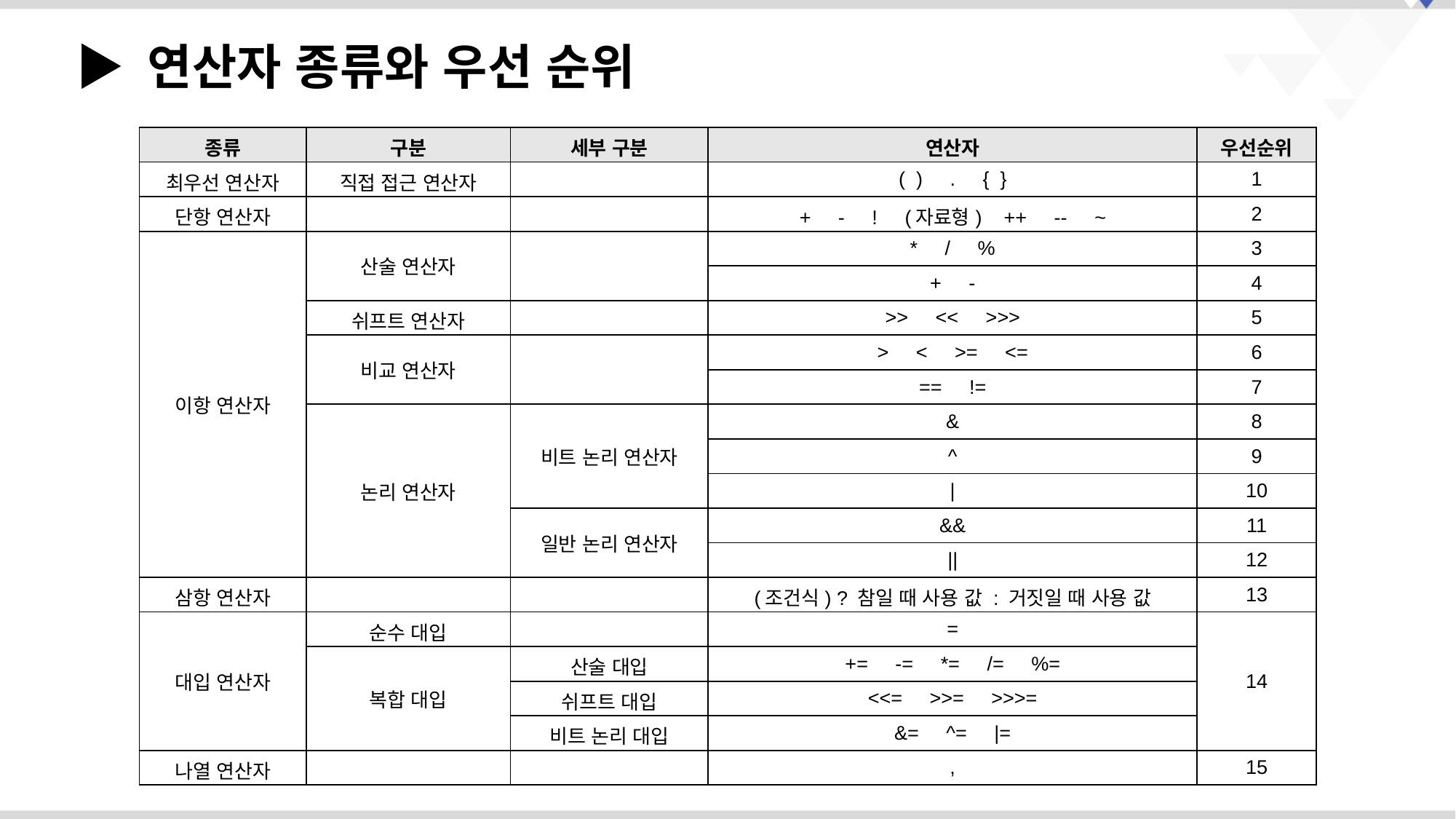

▶ 연산자 종류와 우선 순위
| 종류 | 구분 | 세부 구분 | 연산자 | 우선순위 |
| --- | --- | --- | --- | --- |
| 최우선 연산자 | 직접 접근 연산자 |  | ( ) . { } | 1 |
| 단항 연산자 |  |  | + - ! (자료형) ++ -- ~ | 2 |
| 이항 연산자 | 산술 연산자 |  | \* / % | 3 |
|  |  |  | + - | 4 |
|  | 쉬프트 연산자 |  | >> << >>> | 5 |
|  | 비교 연산자 |  | > < >= <= | 6 |
|  |  |  | == != | 7 |
|  | 논리 연산자 | 비트 논리 연산자 | & | 8 |
|  |  |  | ^ | 9 |
|  |  |  | | | 10 |
|  |  | 일반 논리 연산자 | && | 11 |
|  |  |  | || | 12 |
| 삼항 연산자 |  |  | (조건식) ? 참일 때 사용 값 : 거짓일 때 사용 값 | 13 |
| 대입 연산자 | 순수 대입 |  | = | 14 |
|  | 복합 대입 | 산술 대입 | += -= \*= /= %= |  |
|  |  | 쉬프트 대입 | <<= >>= >>>= |  |
|  |  | 비트 논리 대입 | &= ^= |= |  |
| 나열 연산자 |  |  | , | 15 |